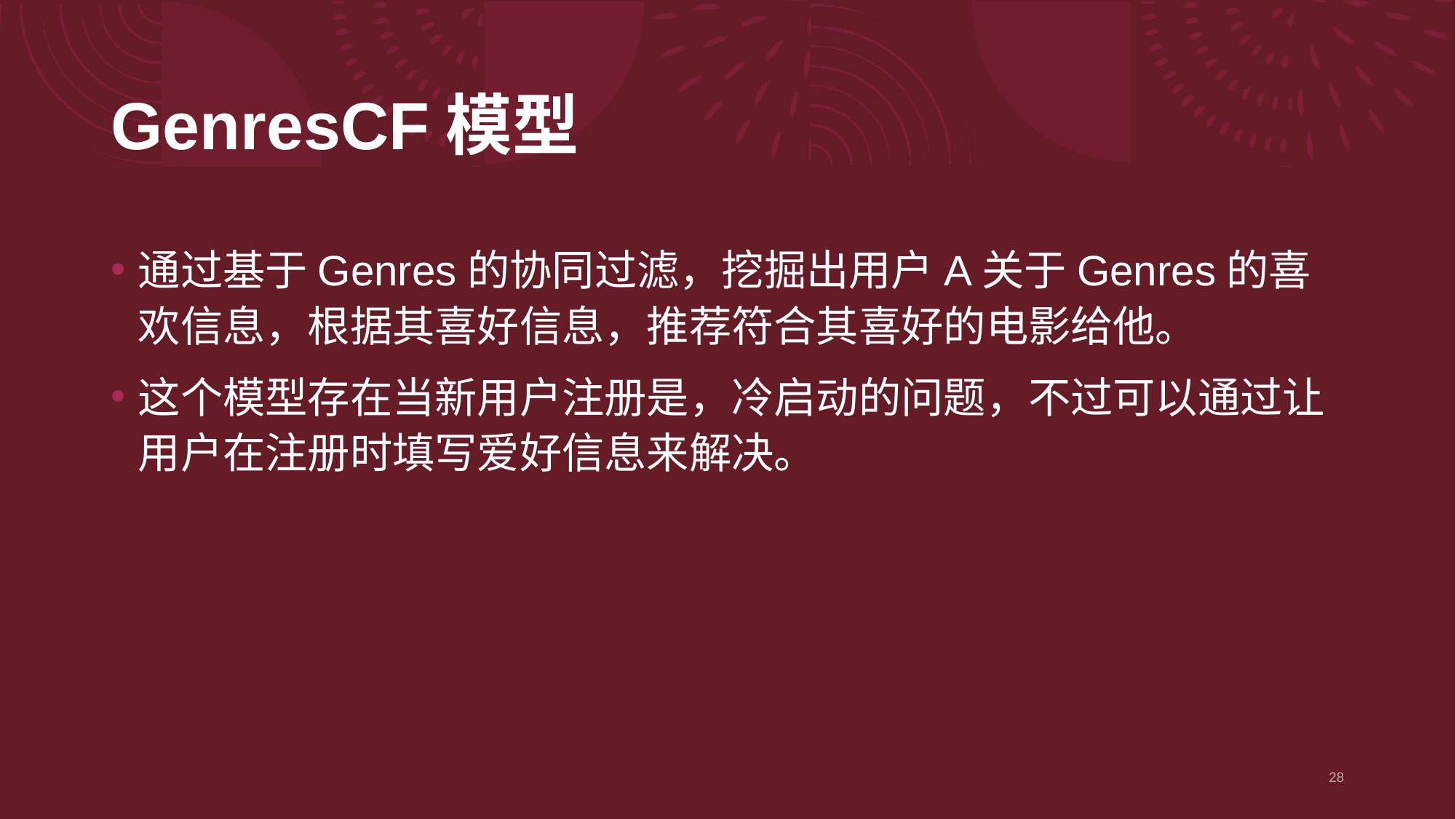

# GenresCF模型
通过基于Genres的协同过滤，挖掘出用户A关于Genres的喜欢信息，根据其喜好信息，推荐符合其喜好的电影给他。
这个模型存在当新用户注册是，冷启动的问题，不过可以通过让用户在注册时填写爱好信息来解决。
28